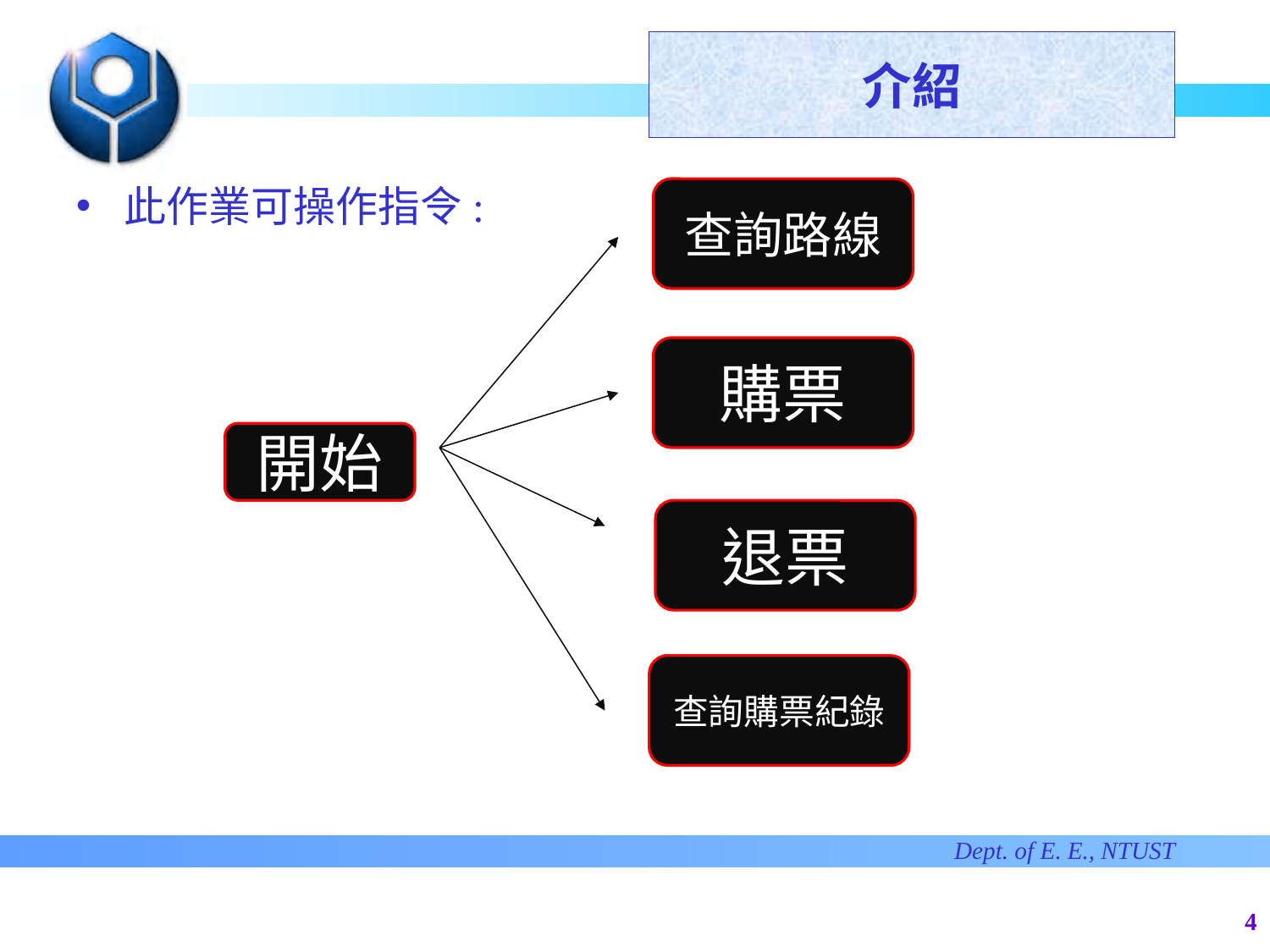

# 介紹
此作業可操作指令:
查詢路線
購票
開始
退票
查詢購票紀錄
4